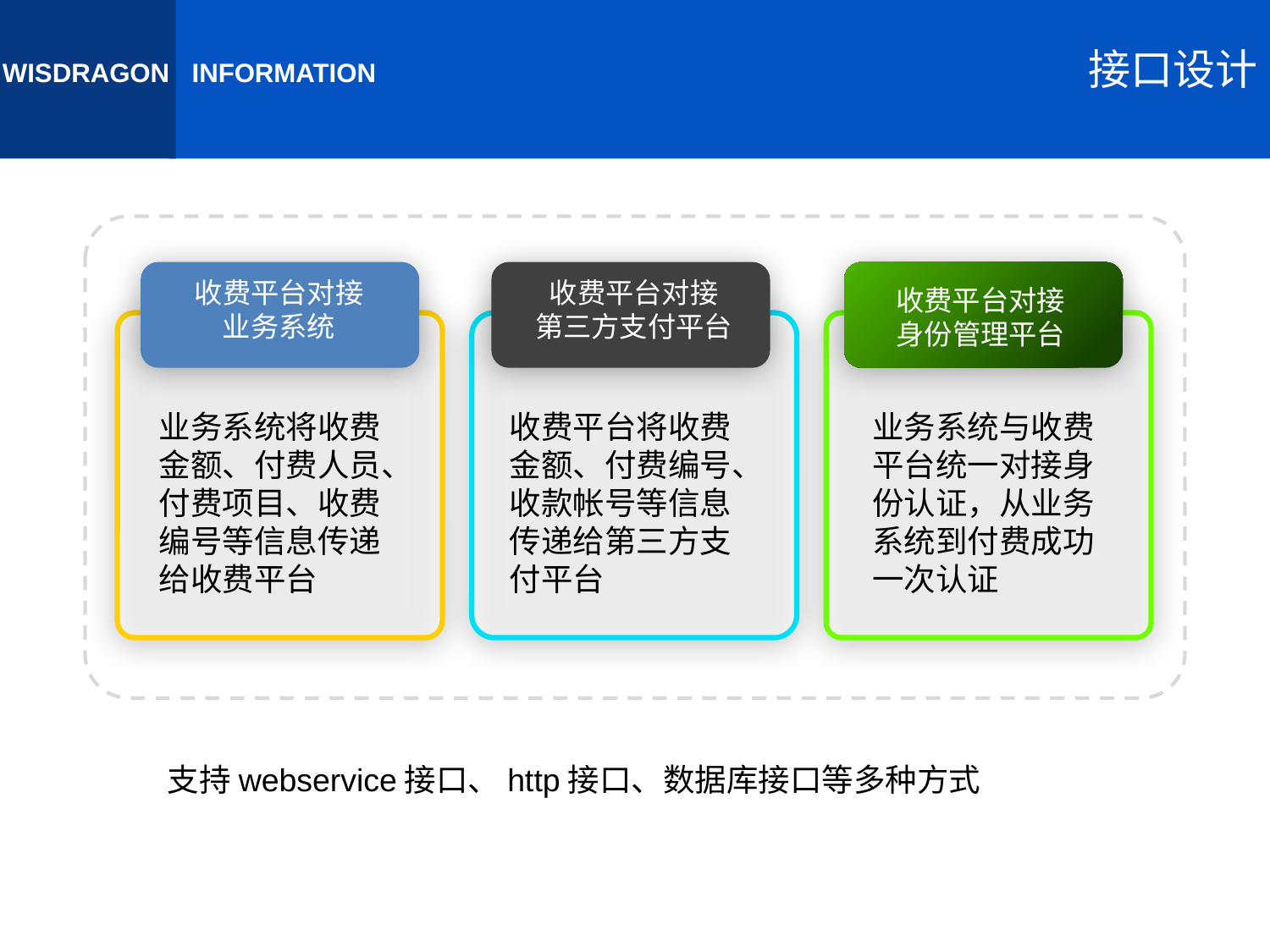

接口设计

收费平台对接
业务系统
收费平台对接
第三方支付平台
收费平台对接
身份管理平台

业务系统将收费金额、付费人员、付费项目、收费编号等信息传递给收费平台
收费平台将收费金额、付费编号、收款帐号等信息传递给第三方支付平台
业务系统与收费平台统一对接身份认证，从业务系统到付费成功一次认证
支持webservice接口、http接口、数据库接口等多种方式